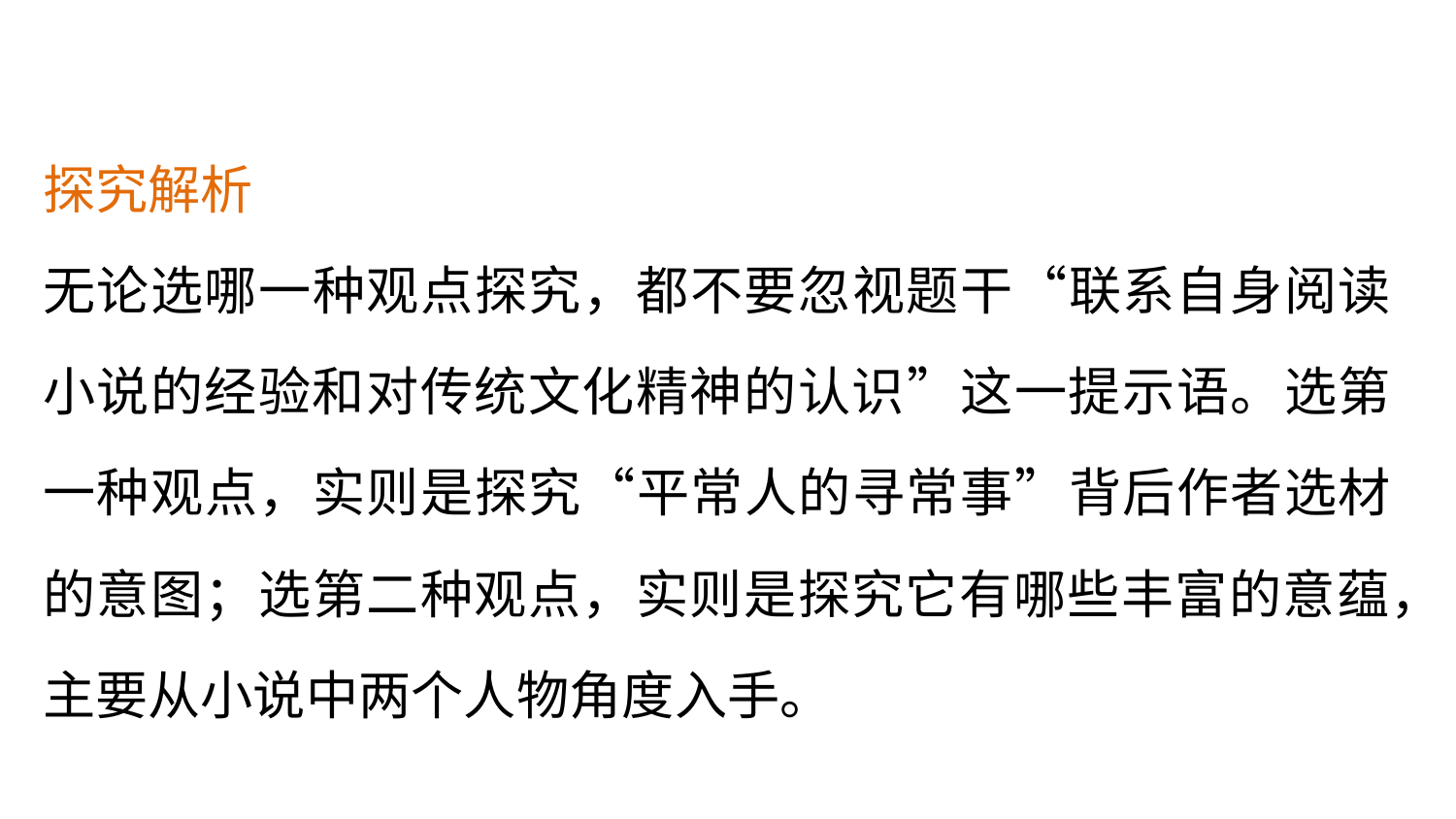

探究解析
无论选哪一种观点探究，都不要忽视题干“联系自身阅读小说的经验和对传统文化精神的认识”这一提示语。选第一种观点，实则是探究“平常人的寻常事”背后作者选材的意图；选第二种观点，实则是探究它有哪些丰富的意蕴，主要从小说中两个人物角度入手。